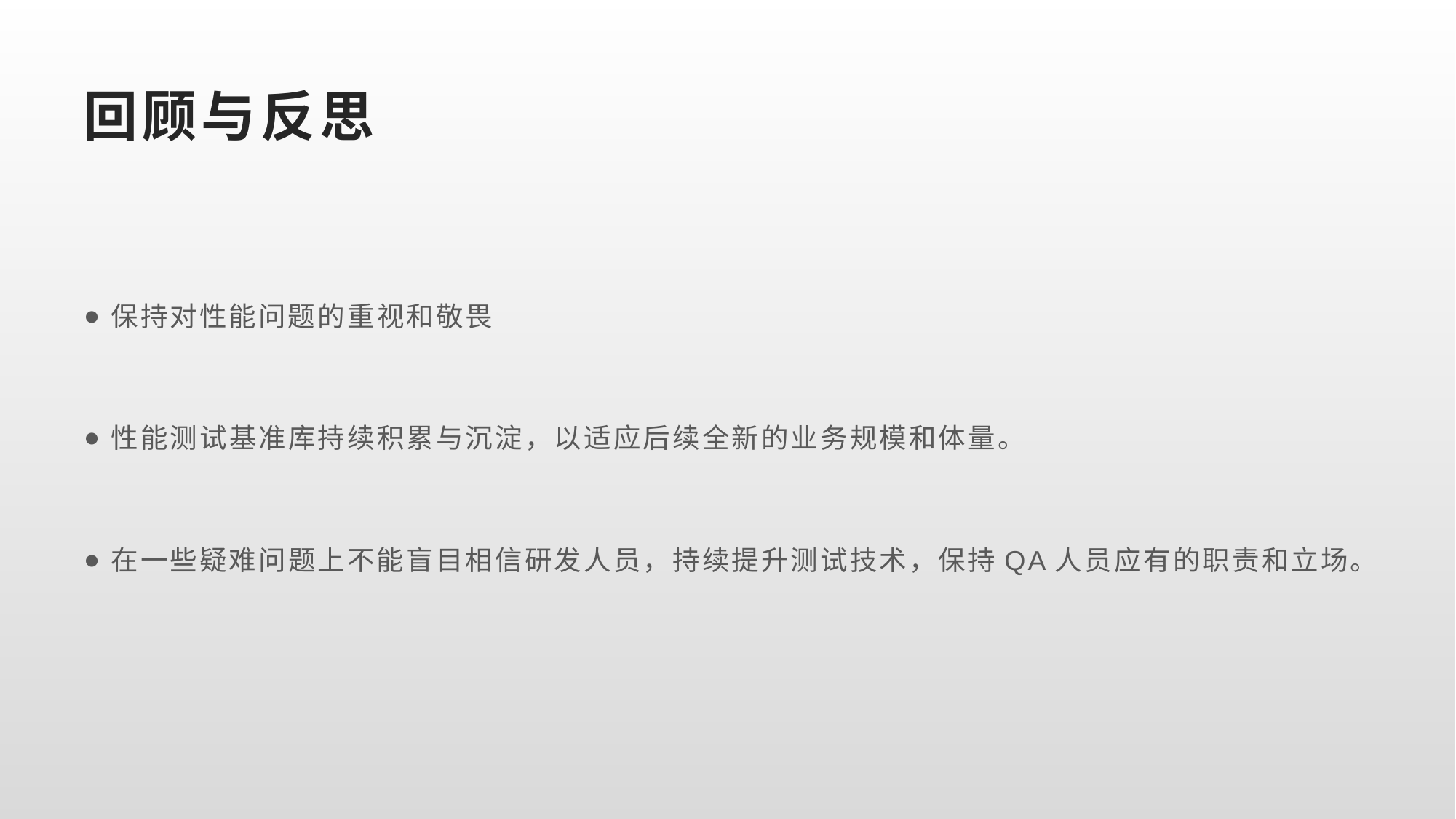

# 回顾与反思

保持对性能问题的重视和敬畏

性能测试基准库持续积累与沉淀，以适应后续全新的业务规模和体量。

在一些疑难问题上不能盲目相信研发人员，持续提升测试技术，保持QA人员应有的职责和立场。